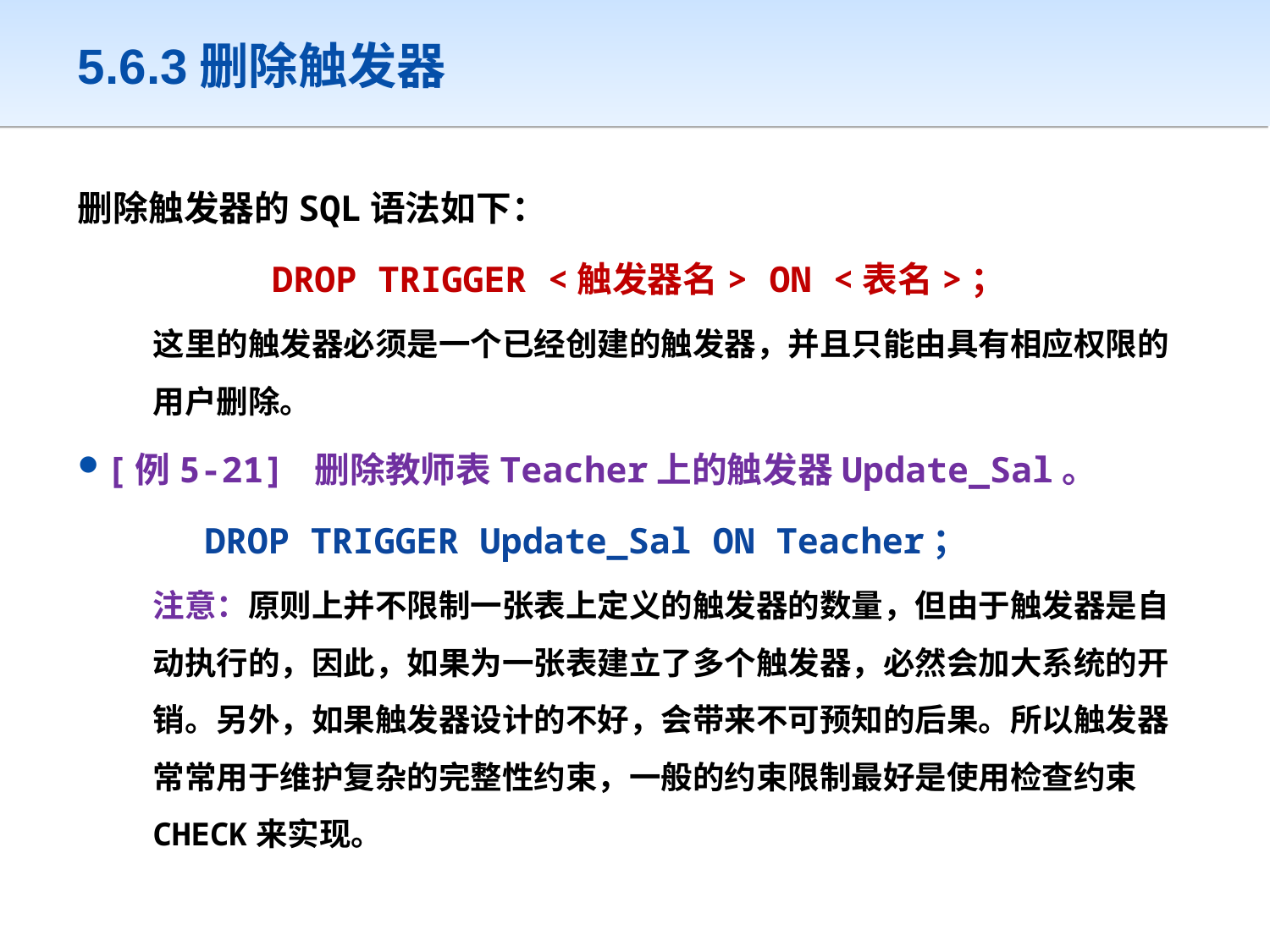

# 5.6.3删除触发器
删除触发器的SQL语法如下：
 		  DROP TRIGGER <触发器名> ON <表名>；
	这里的触发器必须是一个已经创建的触发器，并且只能由具有相应权限的用户删除。
[例5-21] 删除教师表Teacher上的触发器Update_Sal。
      DROP TRIGGER Update_Sal ON Teacher；
	注意：原则上并不限制一张表上定义的触发器的数量，但由于触发器是自动执行的，因此，如果为一张表建立了多个触发器，必然会加大系统的开销。另外，如果触发器设计的不好，会带来不可预知的后果。所以触发器常常用于维护复杂的完整性约束，一般的约束限制最好是使用检查约束CHECK来实现。